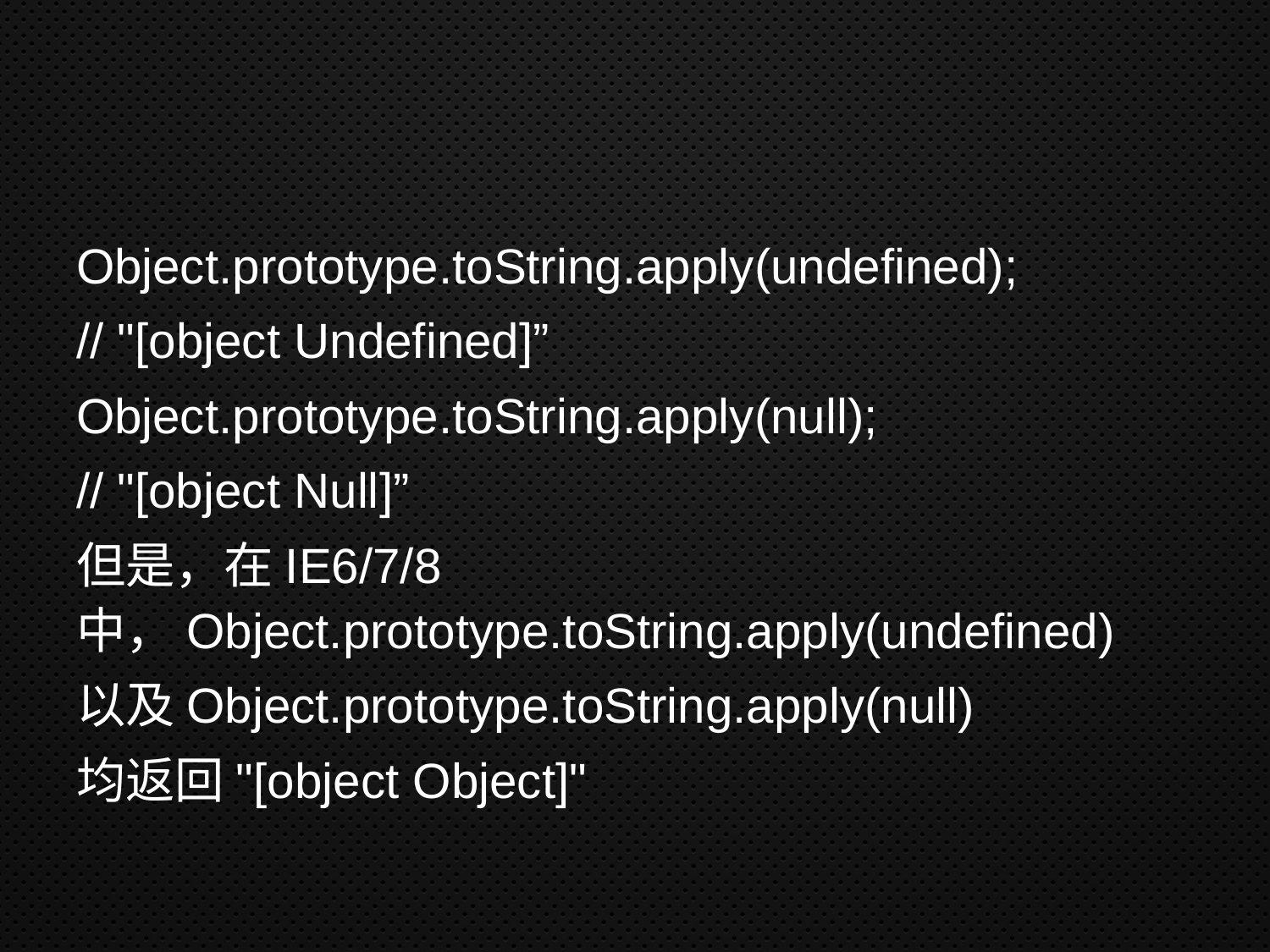

#
Object.prototype.toString.apply(undefined);
// "[object Undefined]”
Object.prototype.toString.apply(null);
// "[object Null]”
但是，在IE6/7/8中，Object.prototype.toString.apply(undefined)
以及Object.prototype.toString.apply(null)
均返回"[object Object]"